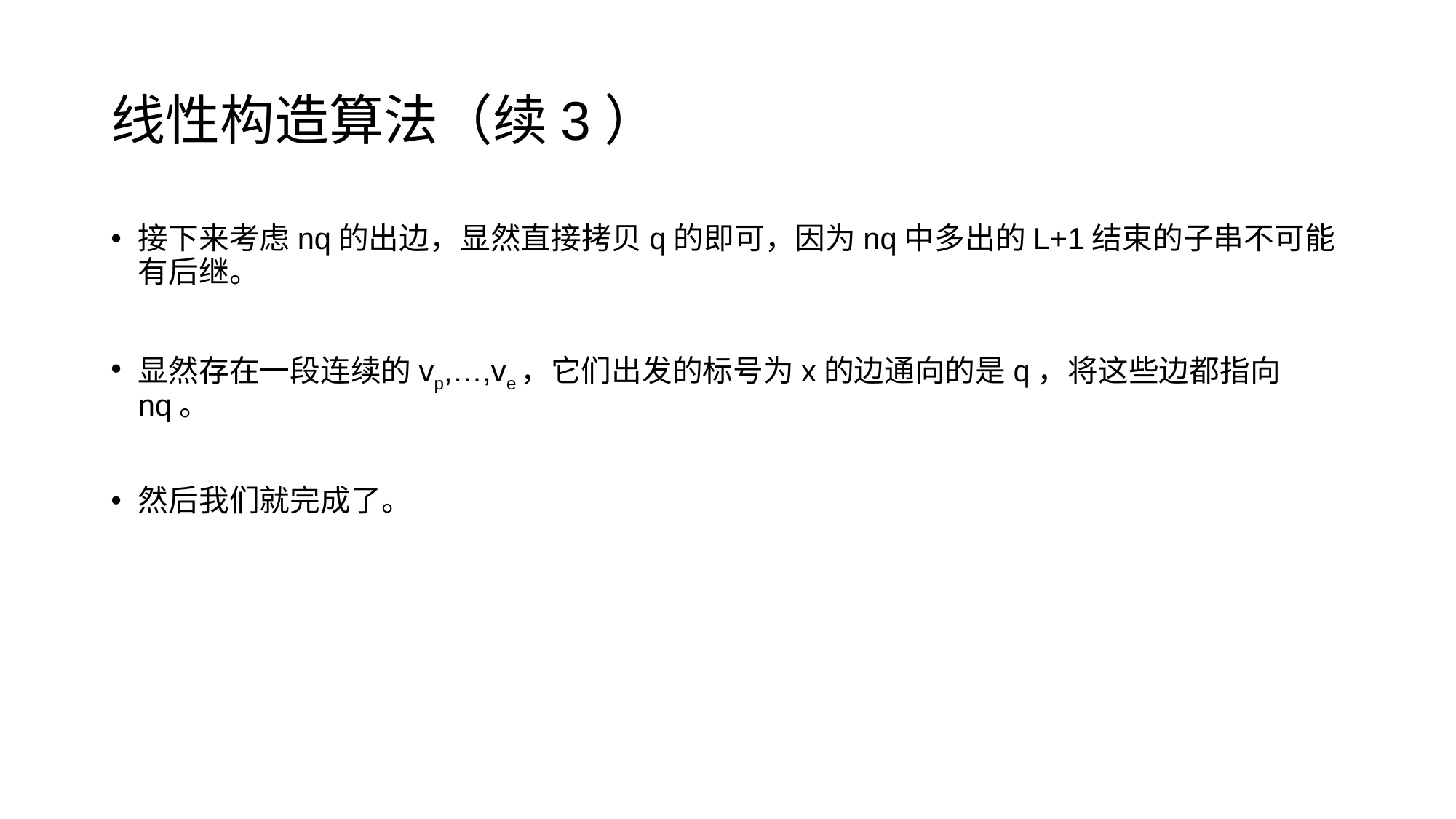

# 线性构造算法（续3）
接下来考虑nq的出边，显然直接拷贝q的即可，因为nq中多出的L+1结束的子串不可能有后继。

显然存在一段连续的vp,…,ve，它们出发的标号为x的边通向的是q，将这些边都指向nq。

然后我们就完成了。